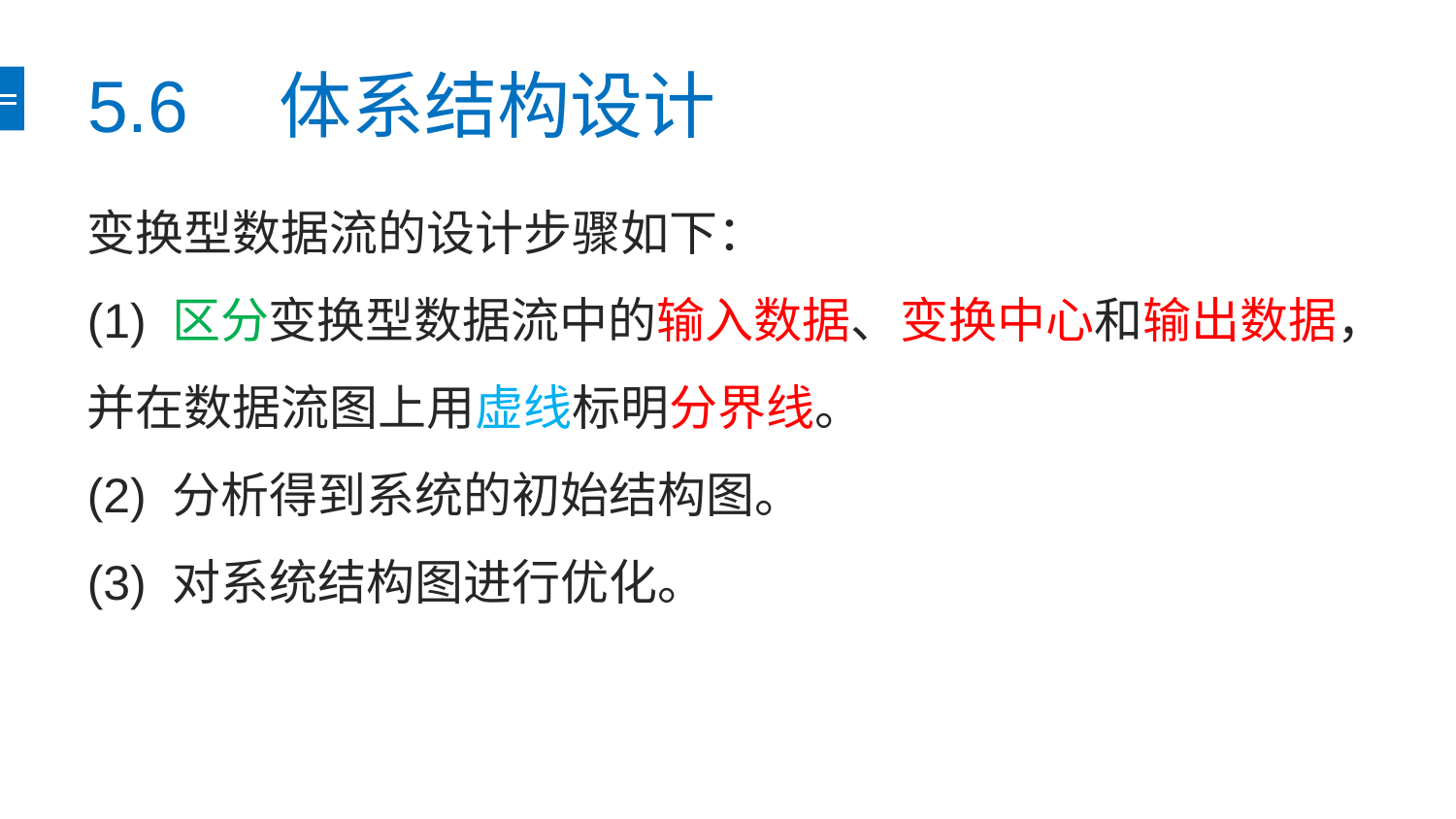

# 5.6　体系结构设计
变换型数据流的设计步骤如下：
(1) 区分变换型数据流中的输入数据、变换中心和输出数据，并在数据流图上用虚线标明分界线。
(2) 分析得到系统的初始结构图。
(3) 对系统结构图进行优化。